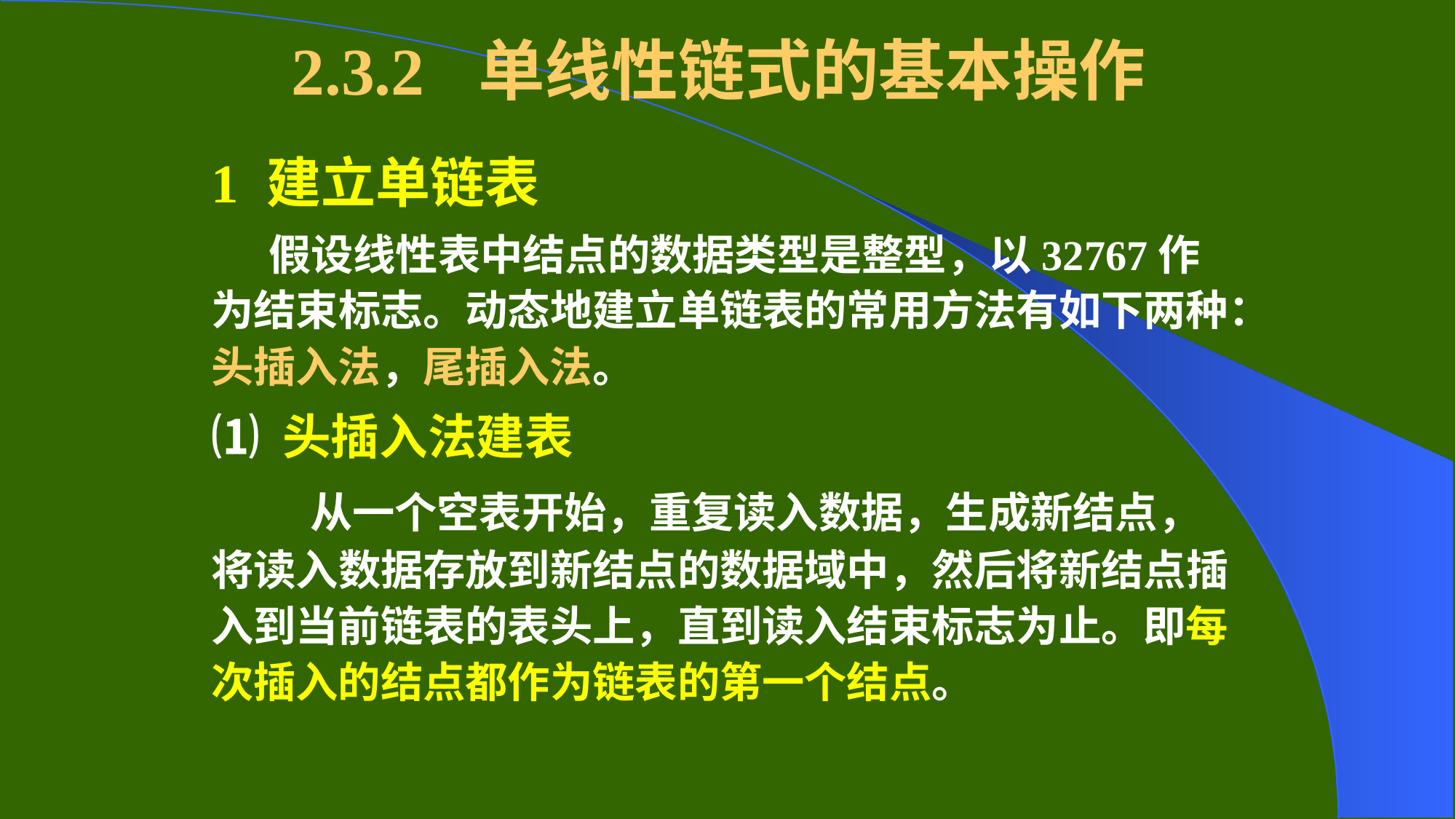

# 2.3.2  单线性链式的基本操作
1 建立单链表
     假设线性表中结点的数据类型是整型，以32767作为结束标志。动态地建立单链表的常用方法有如下两种：头插入法，尾插入法。
⑴ 头插入法建表
        从一个空表开始，重复读入数据，生成新结点，将读入数据存放到新结点的数据域中，然后将新结点插入到当前链表的表头上，直到读入结束标志为止。即每次插入的结点都作为链表的第一个结点。